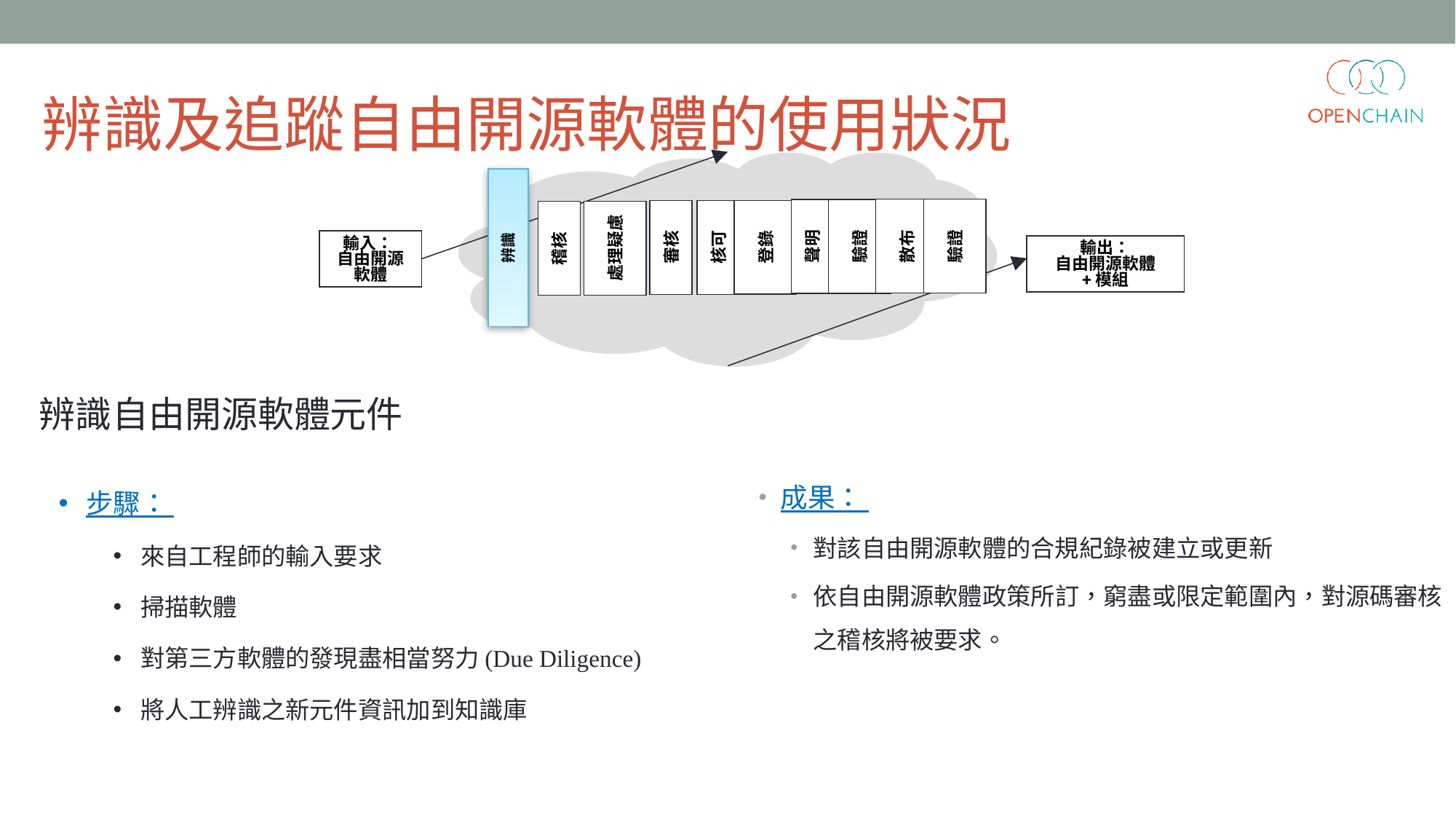

辨識及追蹤自由開源軟體的使用狀況

散布
驗證
驗證
登錄
處理疑慮
聲明
審核
核可
稽核
辨識
輸入：
自由開源軟體
輸出：
自由開源軟體
+模組
辨識自由開源軟體元件

成果：
對該自由開源軟體的合規紀錄被建立或更新
依自由開源軟體政策所訂，窮盡或限定範圍內，對源碼審核之稽核將被要求。
步驟：
來自工程師的輸入要求
掃描軟體
對第三方軟體的發現盡相當努力(Due Diligence)
將人工辨識之新元件資訊加到知識庫